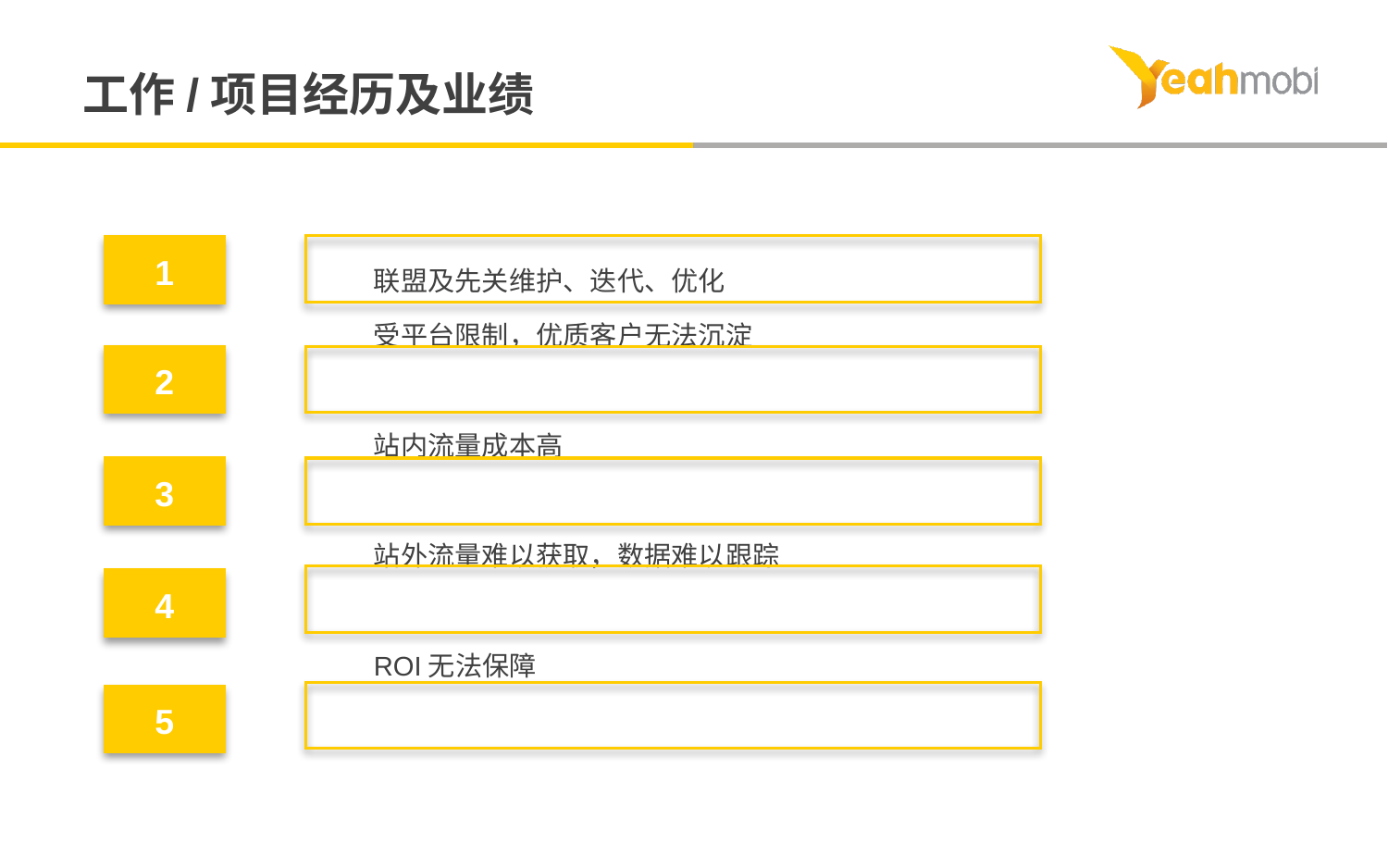

工作/项目经历及业绩
联盟及先关维护、迭代、优化
受平台限制，优质客户无法沉淀

站内流量成本高

站外流量难以获取，数据难以跟踪

ROI无法保障

1

2

3

4

5